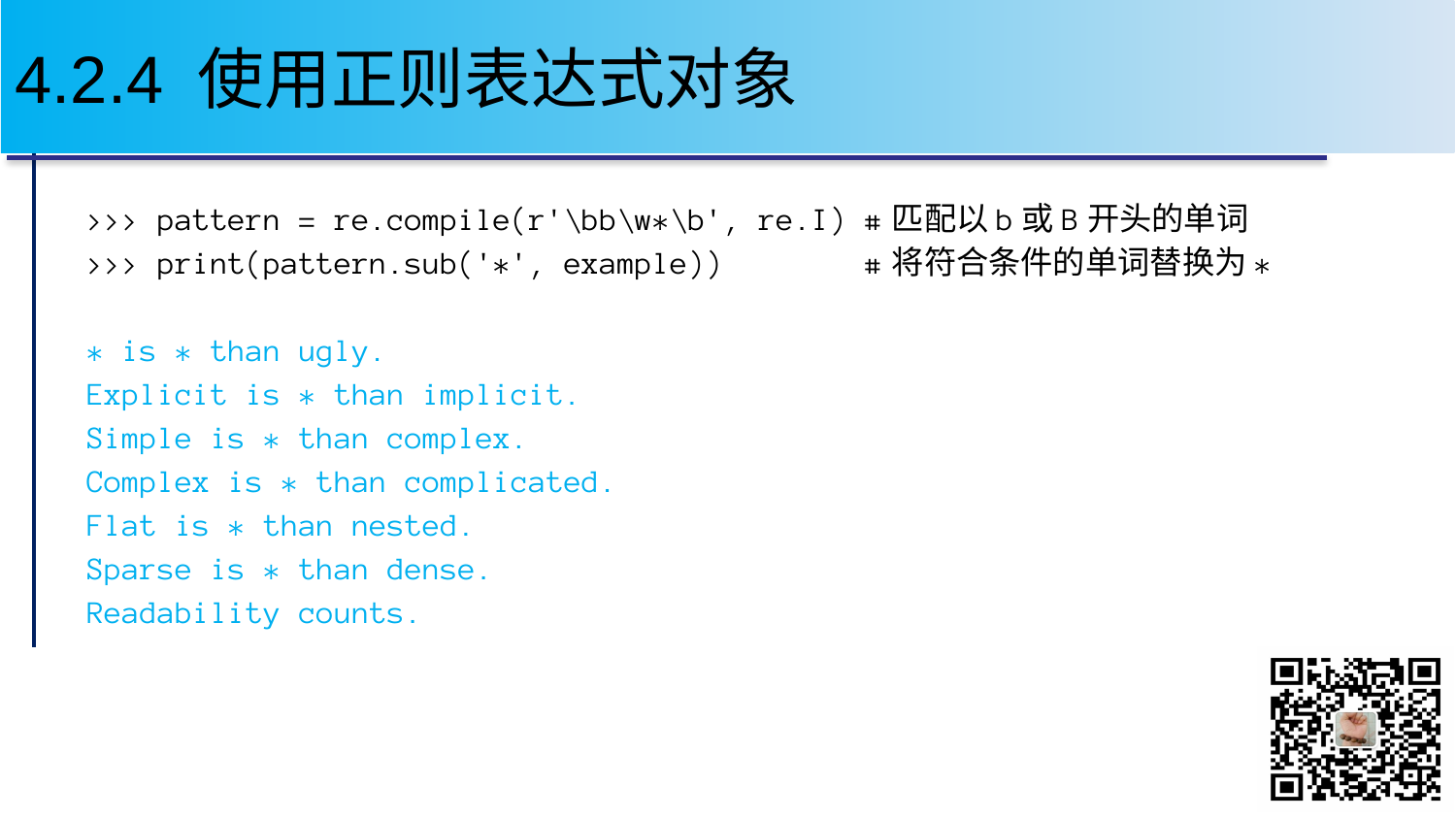

# 4.2.4 使用正则表达式对象
>>> pattern = re.compile(r'\bb\w*\b', re.I) #匹配以b或B开头的单词
>>> print(pattern.sub('*', example))        #将符合条件的单词替换为*

* is * than ugly.
Explicit is * than implicit.
Simple is * than complex.
Complex is * than complicated.
Flat is * than nested.
Sparse is * than dense.
Readability counts.

118